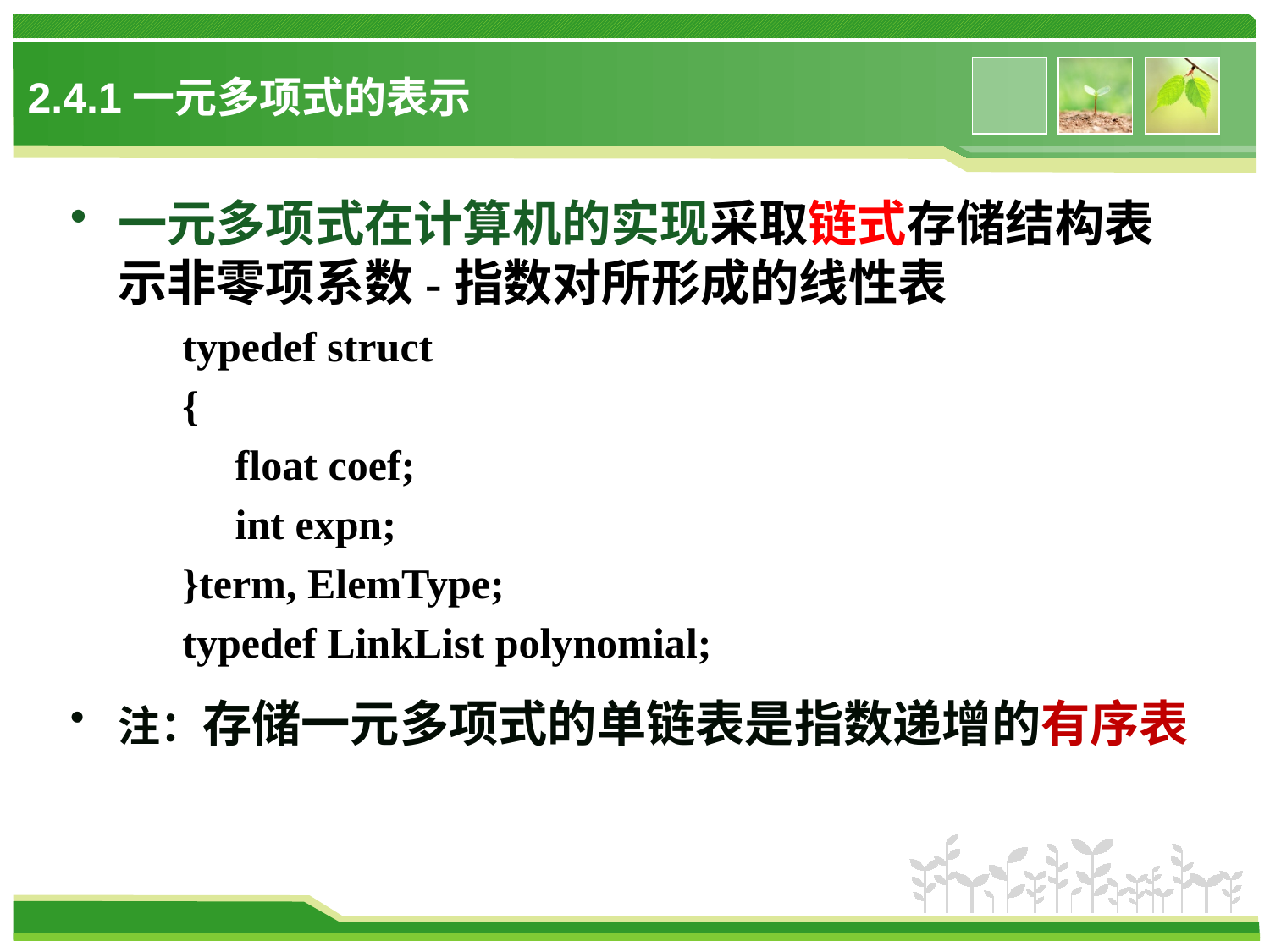

# 2.4.1一元多项式的表示
一元多项式在计算机的实现采取链式存储结构表示非零项系数-指数对所形成的线性表
typedef struct
{
     float coef;
     int expn;
}term, ElemType;
typedef LinkList polynomial;
注：存储一元多项式的单链表是指数递增的有序表